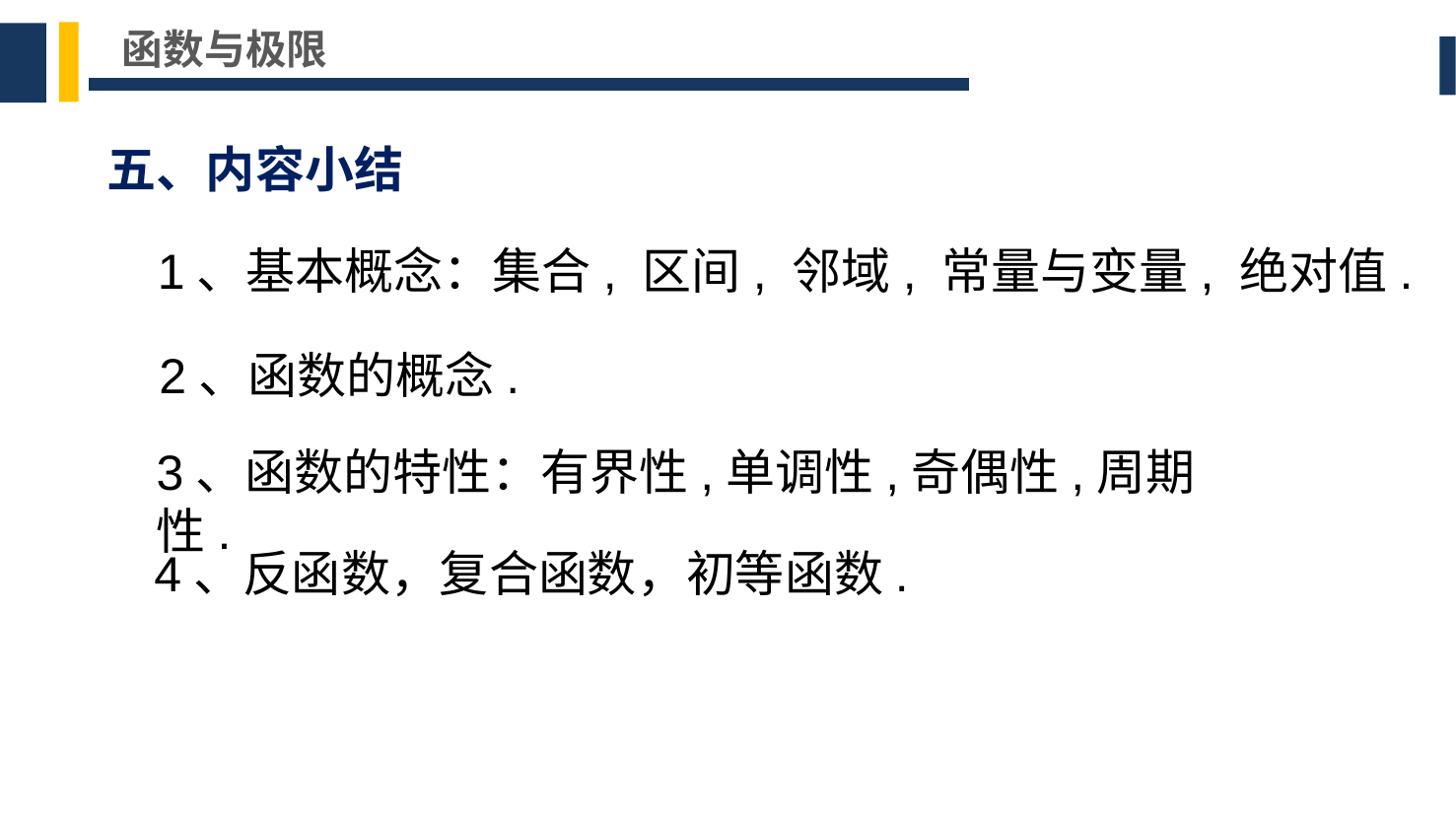

函数与极限
五、内容小结
1、基本概念：集合, 区间, 邻域, 常量与变量, 绝对值.
2、函数的概念.
3、函数的特性：有界性,单调性,奇偶性,周期性.
4、反函数，复合函数，初等函数.